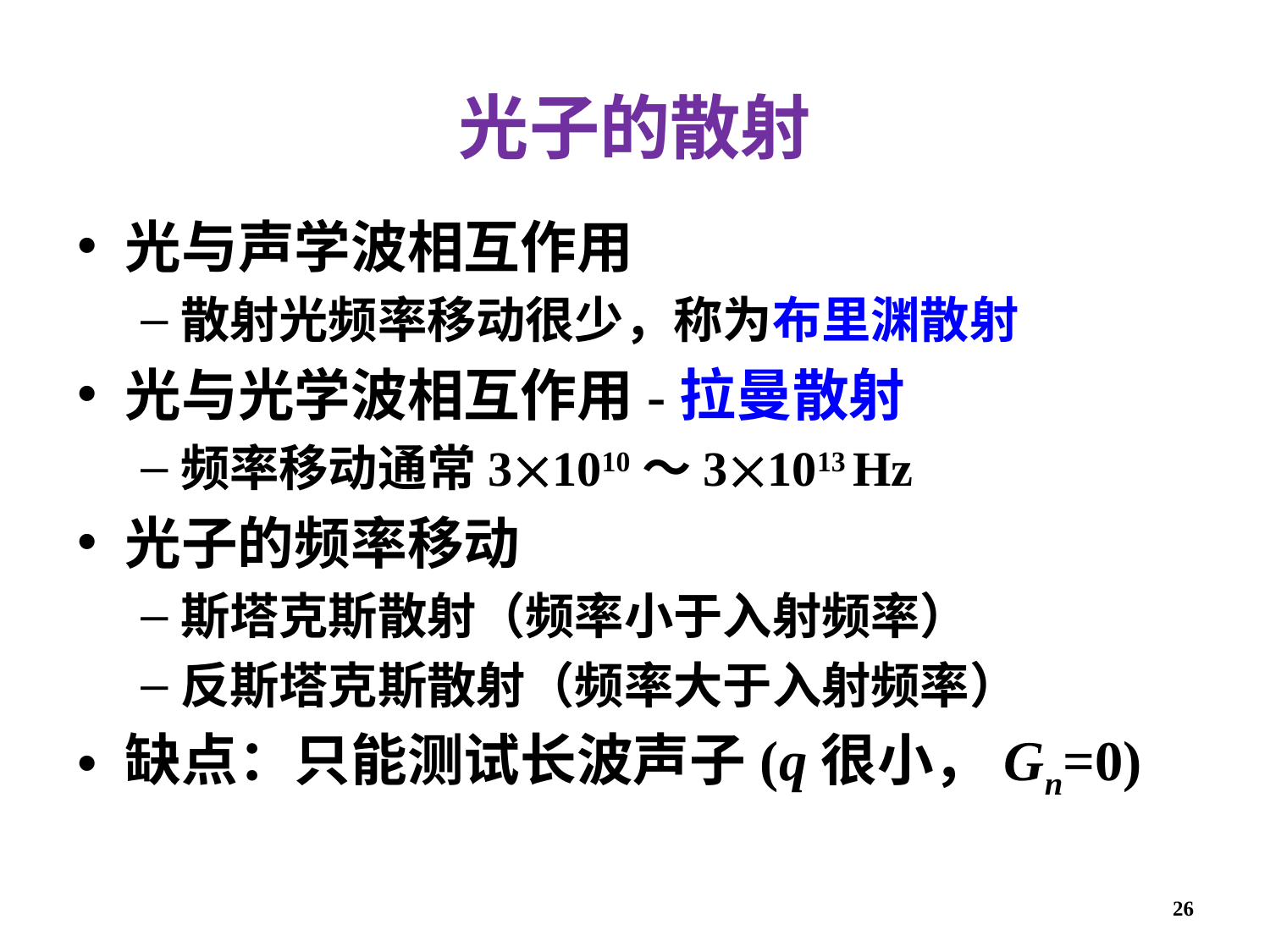

光子的散射
光与声学波相互作用
散射光频率移动很少，称为布里渊散射
光与光学波相互作用-拉曼散射
频率移动通常3×1010～3×1013 Hz
光子的频率移动
斯塔克斯散射（频率小于入射频率）
反斯塔克斯散射（频率大于入射频率）
缺点：只能测试长波声子(q很小，Gn=0)
26